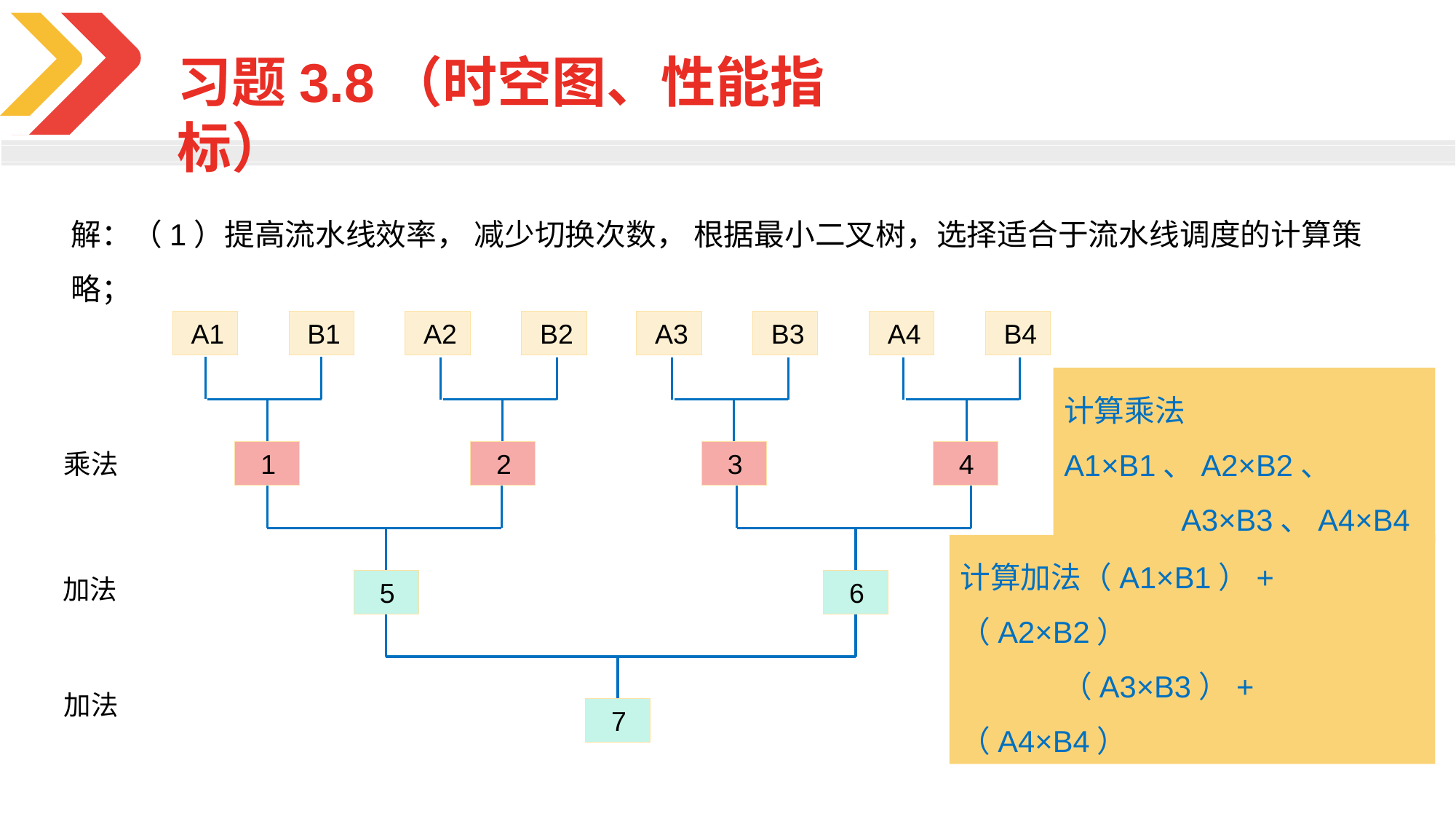

习题3.8（时空图、性能指标）

解：（1）提高流水线效率， 减少切换次数， 根据最小二叉树，选择适合于流水线调度的计算策略；
 A1
 B1
 A2
 B2
 A3
 B3
 A4
 B4
计算乘法A1×B1、A2×B2、
              A3×B3、A4×B4
乘法
  1
  2
  3
  4
计算加法（A1×B1）+（A2×B2）
              （A3×B3）+（A4×B4）
加法
  5
  6
加法
  7